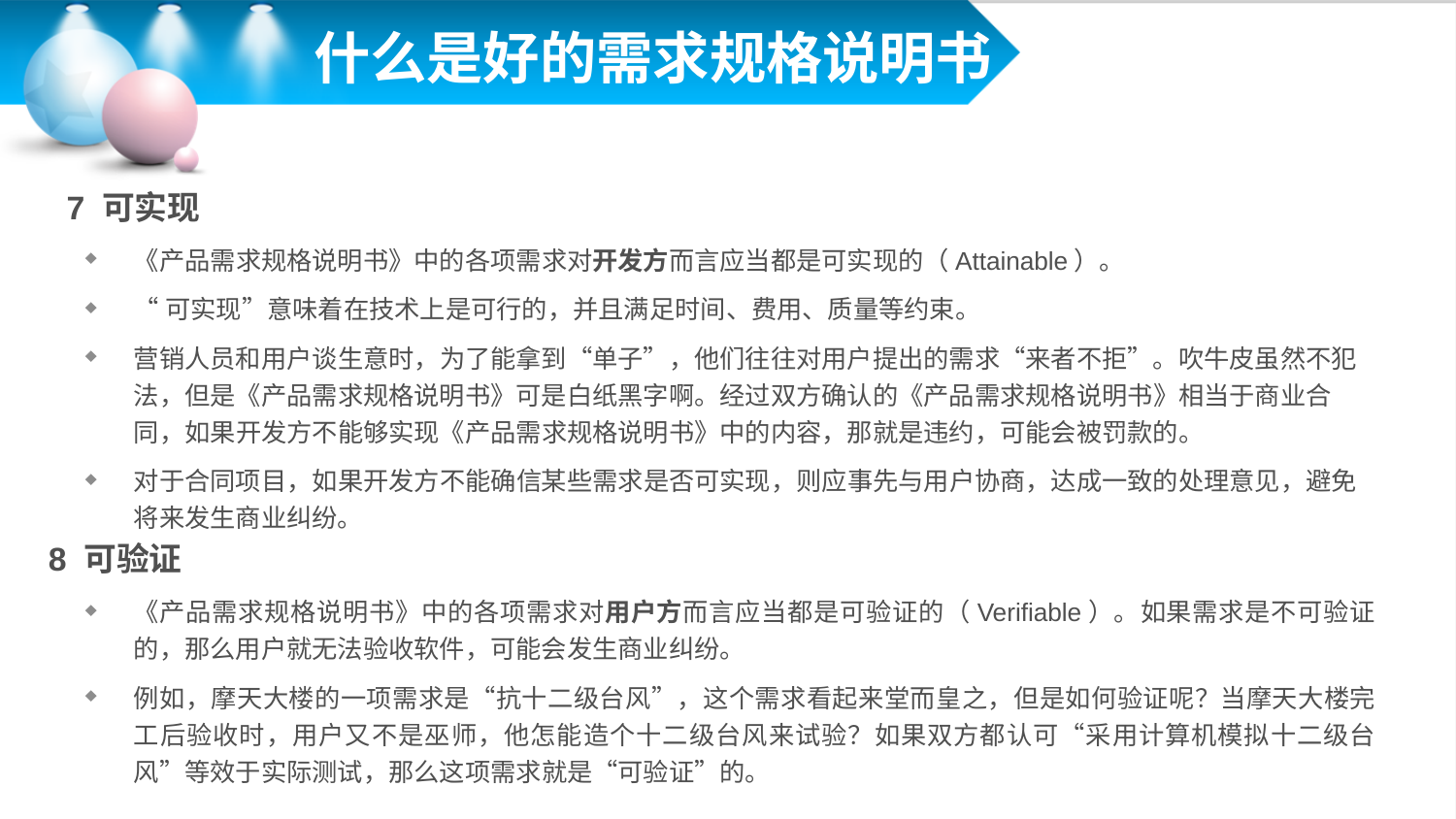

什么是好的需求规格说明书
77 可实现
《产品需求规格说明书》中的各项需求对开发方而言应当都是可实现的（Attainable）。
“可实现”意味着在技术上是可行的，并且满足时间、费用、质量等约束。
营销人员和用户谈生意时，为了能拿到“单子”，他们往往对用户提出的需求“来者不拒”。吹牛皮虽然不犯法，但是《产品需求规格说明书》可是白纸黑字啊。经过双方确认的《产品需求规格说明书》相当于商业合同，如果开发方不能够实现《产品需求规格说明书》中的内容，那就是违约，可能会被罚款的。
对于合同项目，如果开发方不能确信某些需求是否可实现，则应事先与用户协商，达成一致的处理意见，避免将来发生商业纠纷。
8 可验证
《产品需求规格说明书》中的各项需求对用户方而言应当都是可验证的（Verifiable）。如果需求是不可验证的，那么用户就无法验收软件，可能会发生商业纠纷。
例如，摩天大楼的一项需求是“抗十二级台风”，这个需求看起来堂而皇之，但是如何验证呢？当摩天大楼完工后验收时，用户又不是巫师，他怎能造个十二级台风来试验？如果双方都认可“采用计算机模拟十二级台风”等效于实际测试，那么这项需求就是“可验证”的。